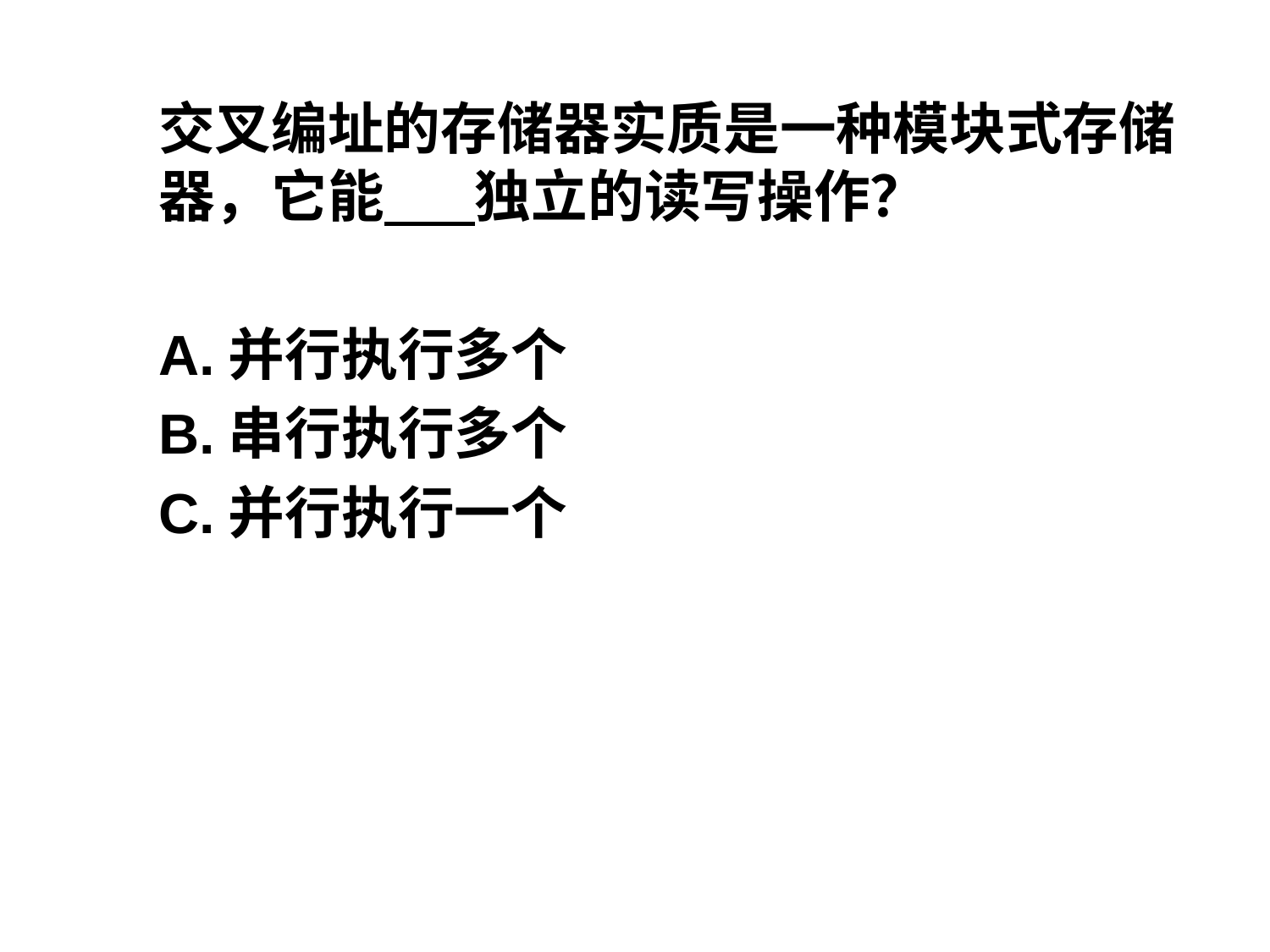

交叉编址的存储器实质是一种模块式存储器，它能       独立的读写操作？

A.并行执行多个
B.串行执行多个
C.并行执行一个